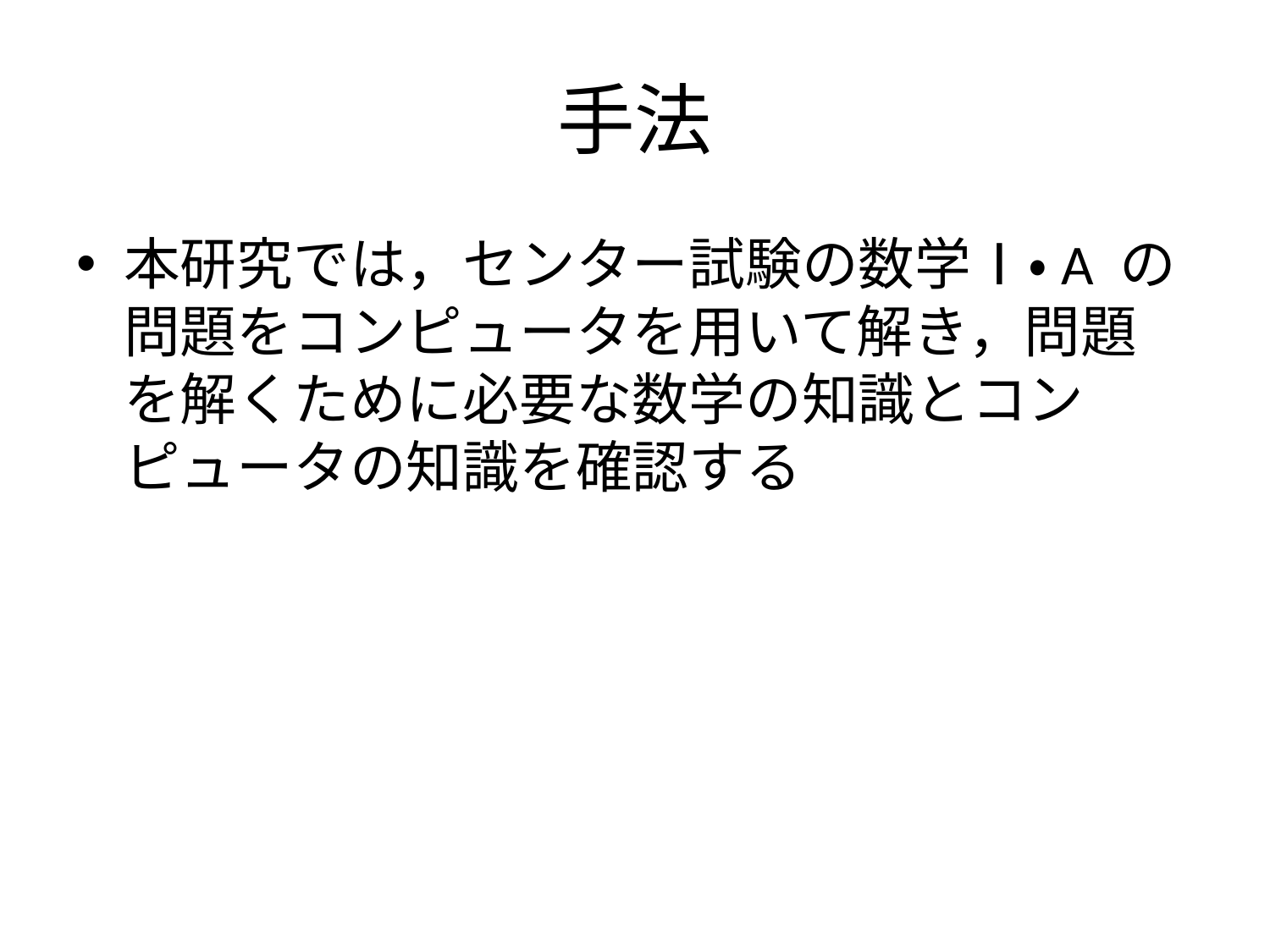

# 手法
本研究では，センター試験の数学Ⅰ・A の問題をコンピュータを用いて解き，問題を解くために必要な数学の知識とコンピュータの知識を確認する